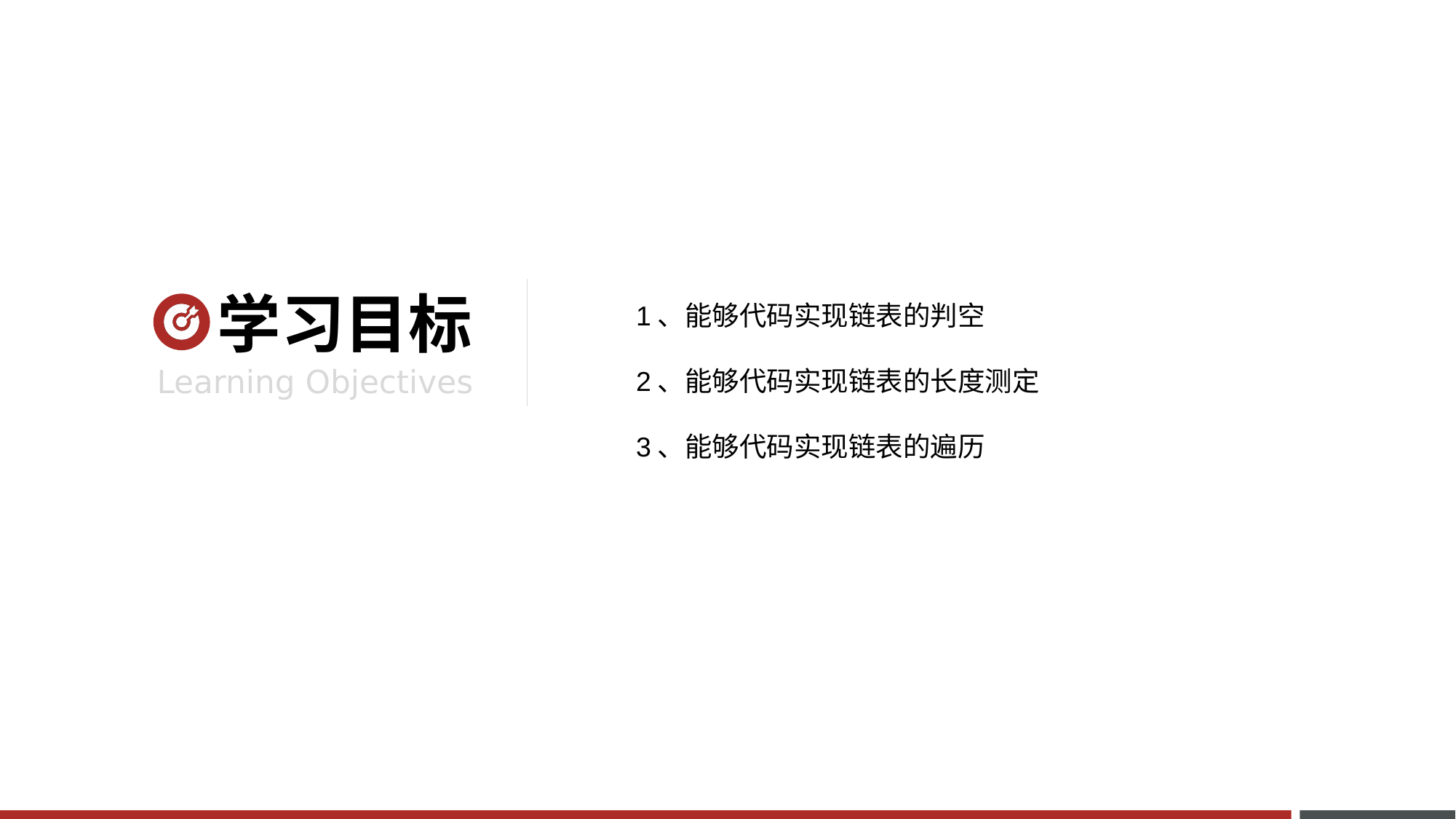

1、能够代码实现链表的判空
2、能够代码实现链表的长度测定
3、能够代码实现链表的遍历